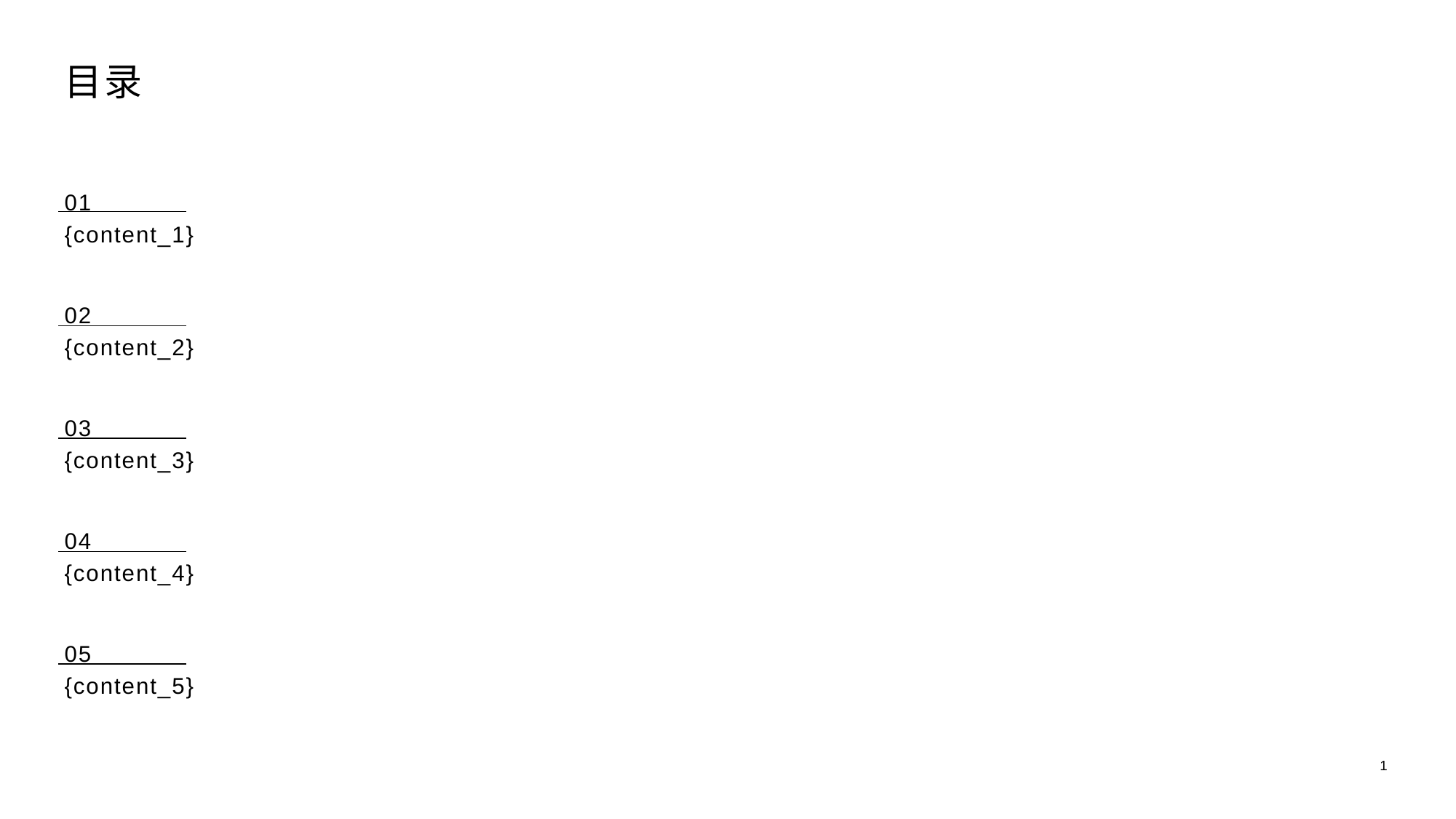

目录
01
{content_1}
02
{content_2}
03
{content_3}
04
{content_4}
05
{content_5}
1